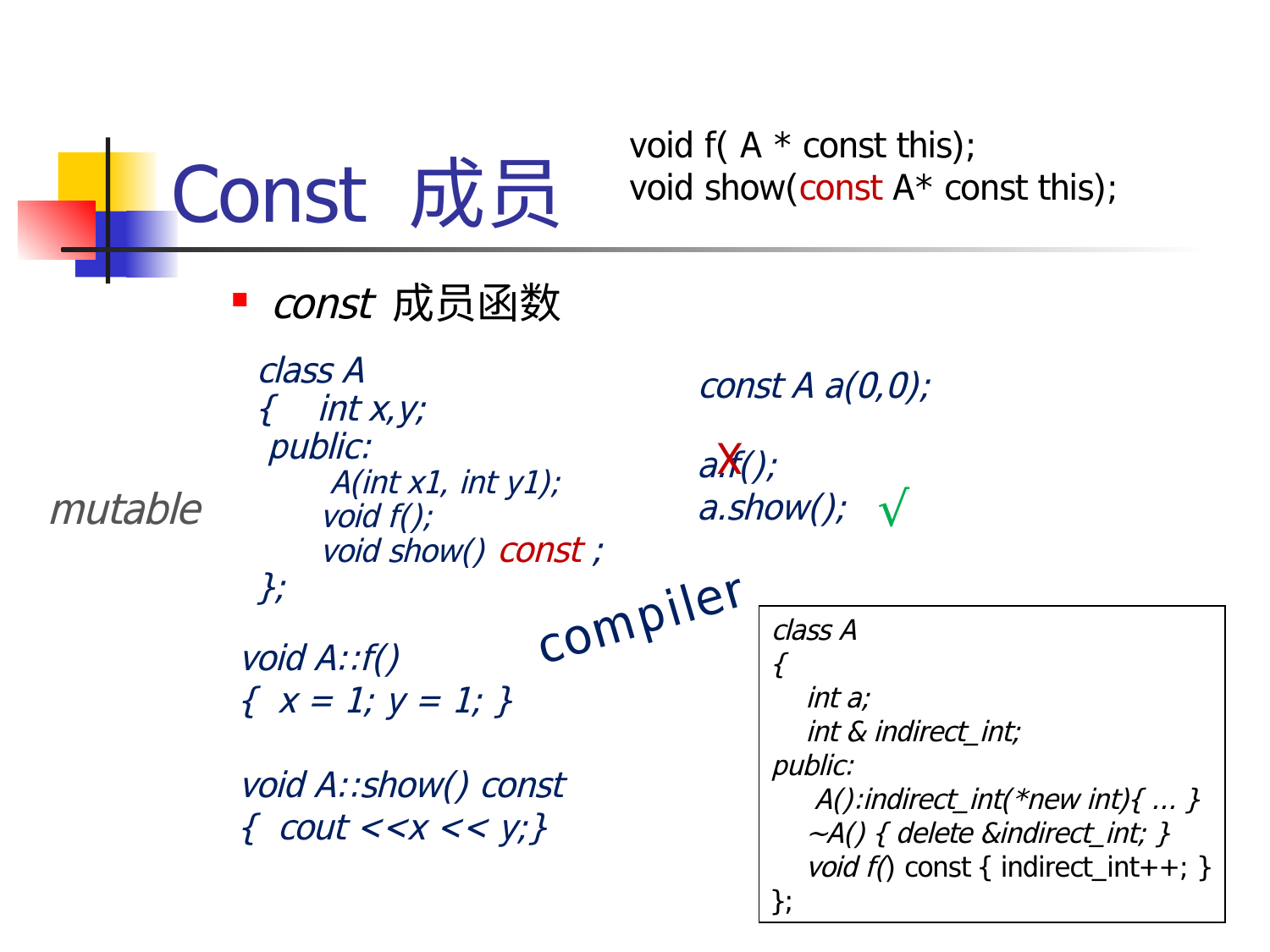

# Const 成员
void f( A * const this);
void show(const A* const this);
const 成员函数
class A
{    int x,y;
 public:
 A(int x1, int y1);
void f();
void show();
};
const A a(0,0);
X
a.f();
a.show();
mutable
√
const ;
compiler
class A
{
    int a;
    int & indirect_int;
public:
     A():indirect_int(*new int){ ... }
    ~A() { delete &indirect_int; }
    void f() const { indirect_int++; }
};
void A::f()
{  x = 1; y = 1; }

void A::show() const
{  cout <<x << y;}